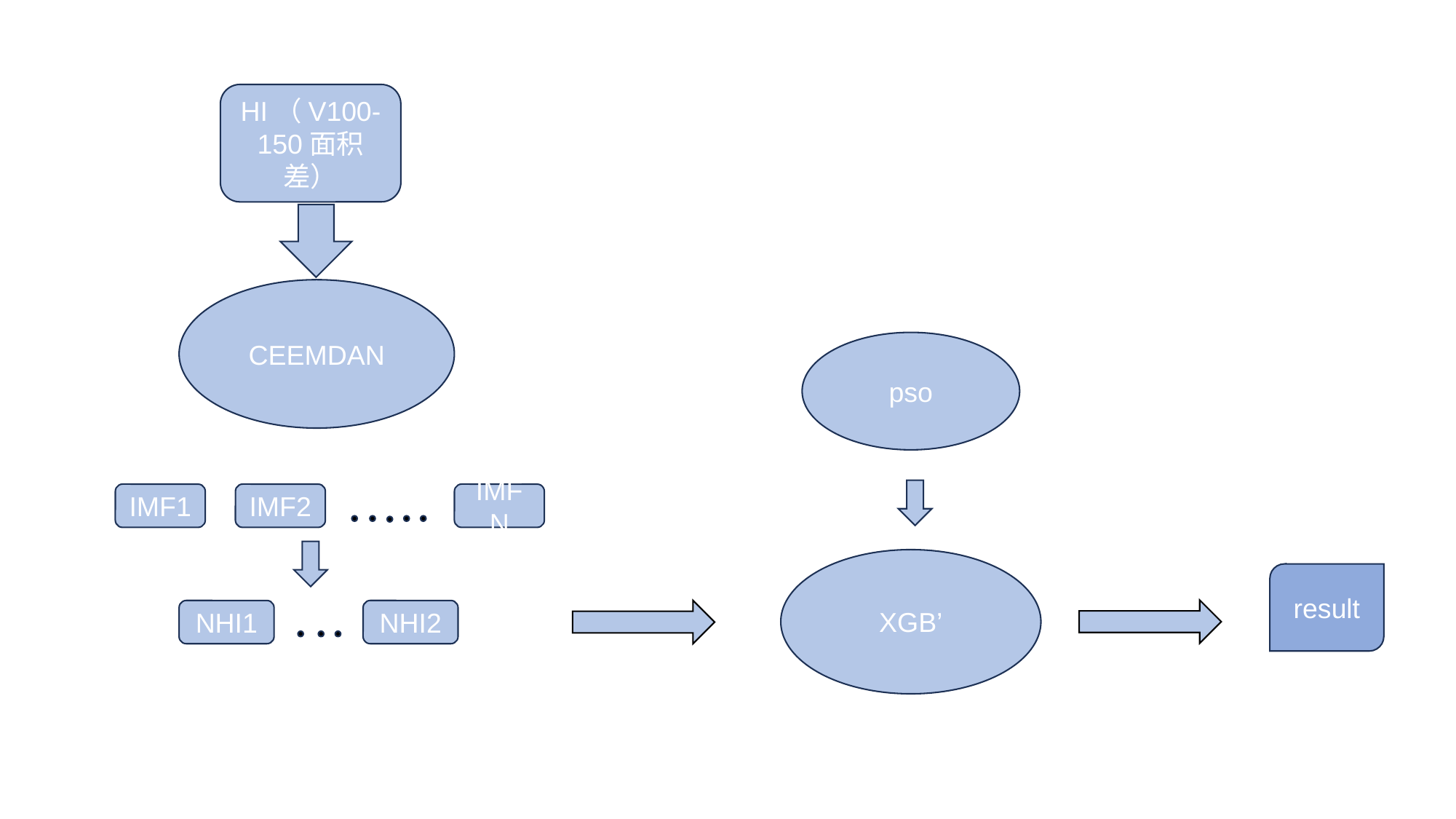

HI（V100-150面积差）

CEEMDAN
pso
IMF1
IMF2
IMFN

XGB’
result

NHI1
NHI2